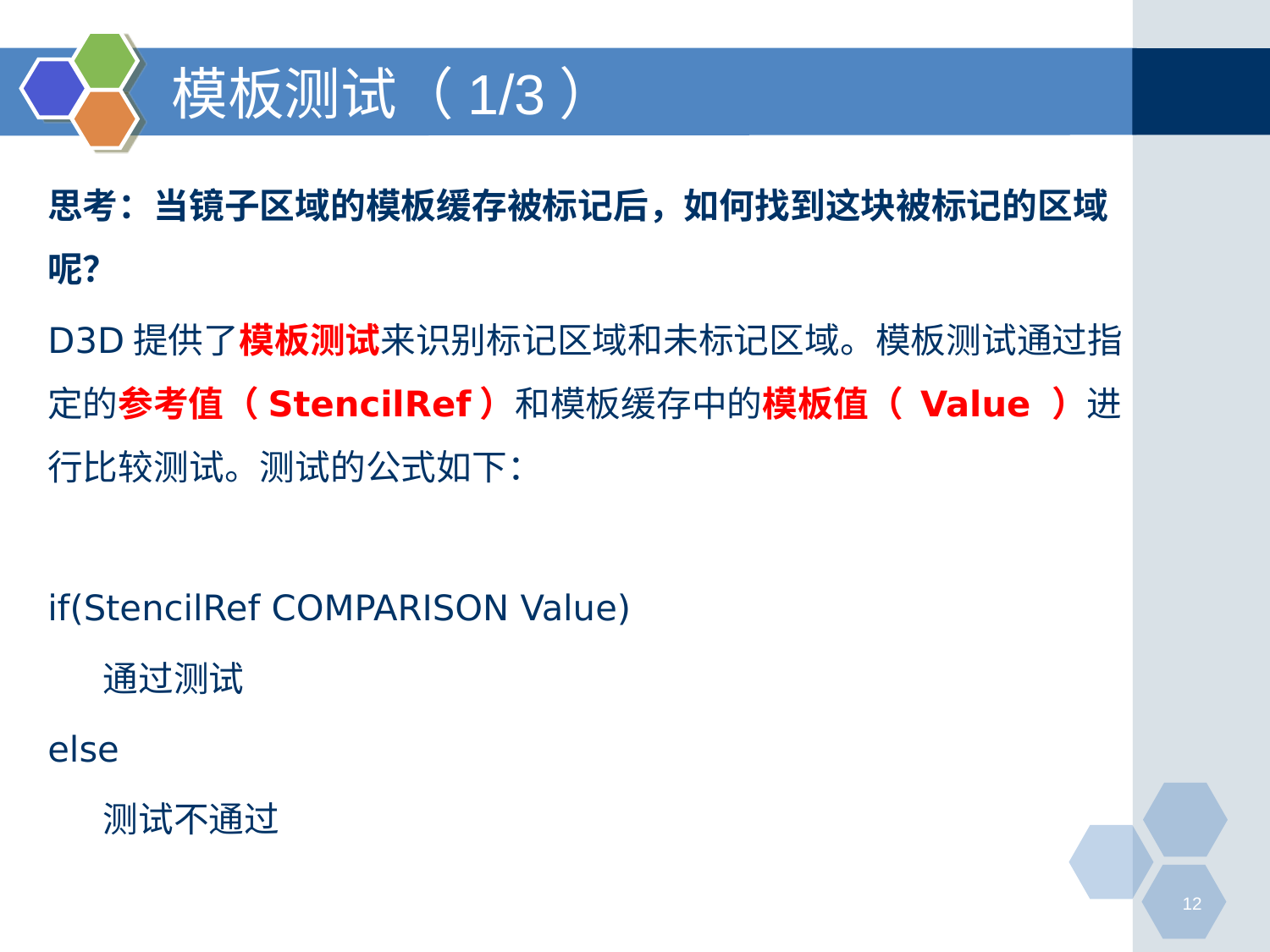

# 模板测试（1/3）
思考：当镜子区域的模板缓存被标记后，如何找到这块被标记的区域呢？
D3D提供了模板测试来识别标记区域和未标记区域。模板测试通过指定的参考值（StencilRef）和模板缓存中的模板值（ Value ）进行比较测试。测试的公式如下：

if(StencilRef COMPARISON Value)
      通过测试
else
      测试不通过

12